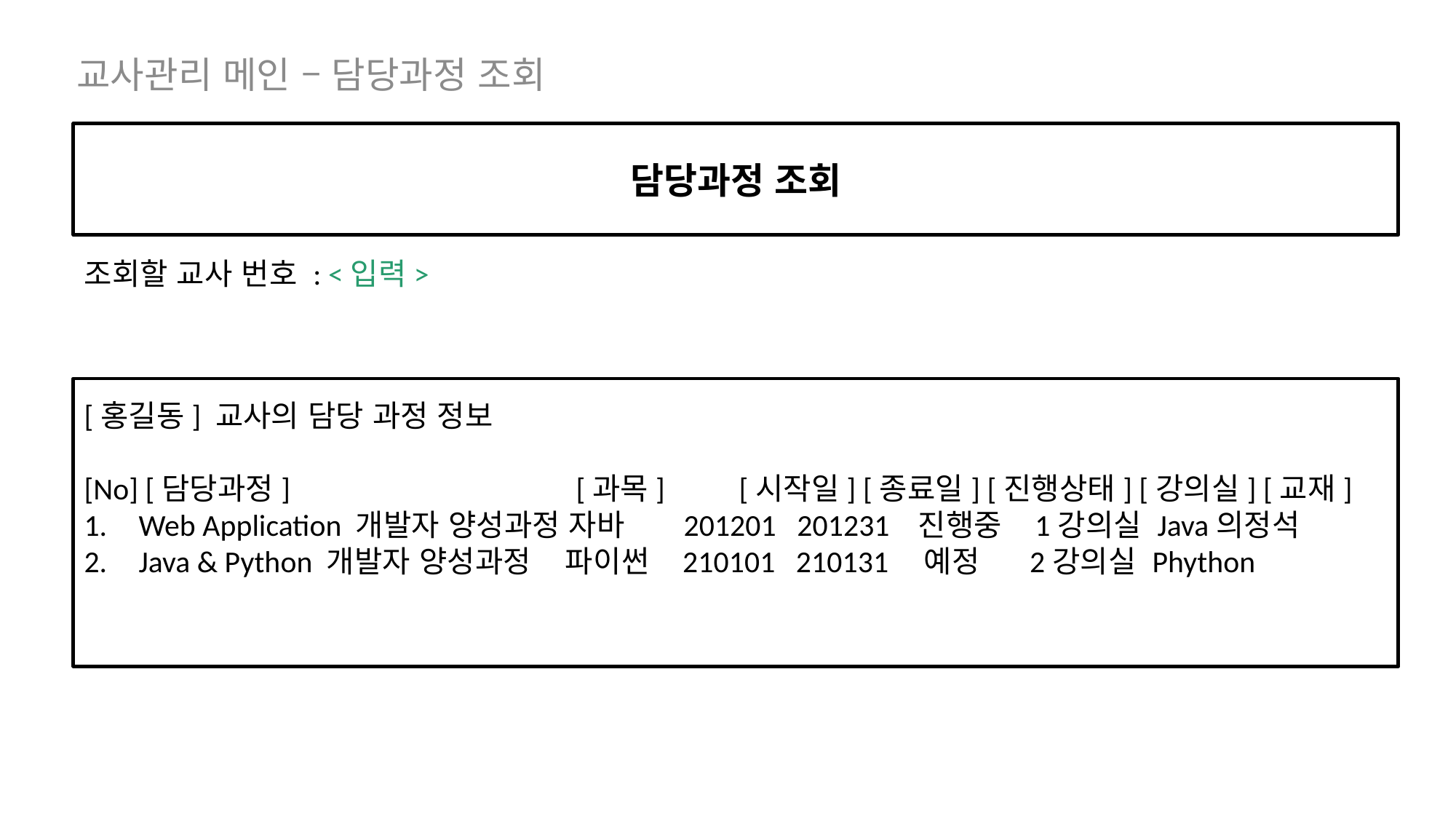

교사관리 메인 – 담당과정 조회
담당과정 조회
조회할 교사 번호 : <입력>
[홍길동] 교사의 담당 과정 정보

[No] [담당과정]			        [과목]	[시작일] [종료일] [진행상태] [강의실] [교재]
Web Application 개발자 양성과정 자바      201201   201231   진행중   1강의실 Java의정석
Java & Python 개발자 양성과정    파이썬   210101   210131    예정     2강의실 Phython